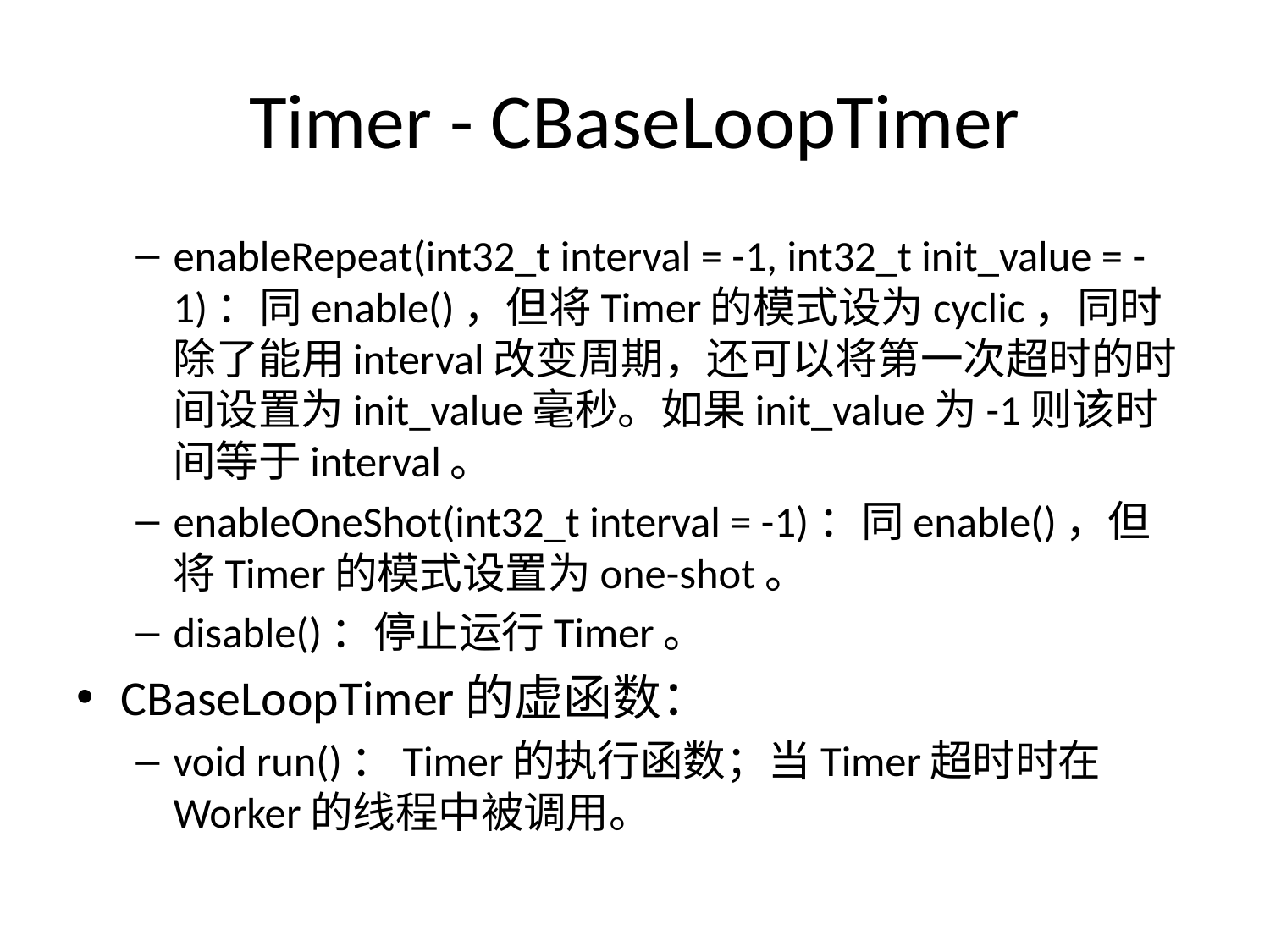

# Timer - CBaseLoopTimer
enableRepeat(int32_t interval = -1, int32_t init_value = -1)：同enable()，但将Timer的模式设为cyclic，同时除了能用interval改变周期，还可以将第一次超时的时间设置为init_value毫秒。如果init_value为-1则该时间等于interval。
enableOneShot(int32_t interval = -1)：同enable()，但将Timer的模式设置为one-shot。
disable()：停止运行Timer。
CBaseLoopTimer的虚函数：
void run()：Timer的执行函数；当Timer超时时在Worker的线程中被调用。